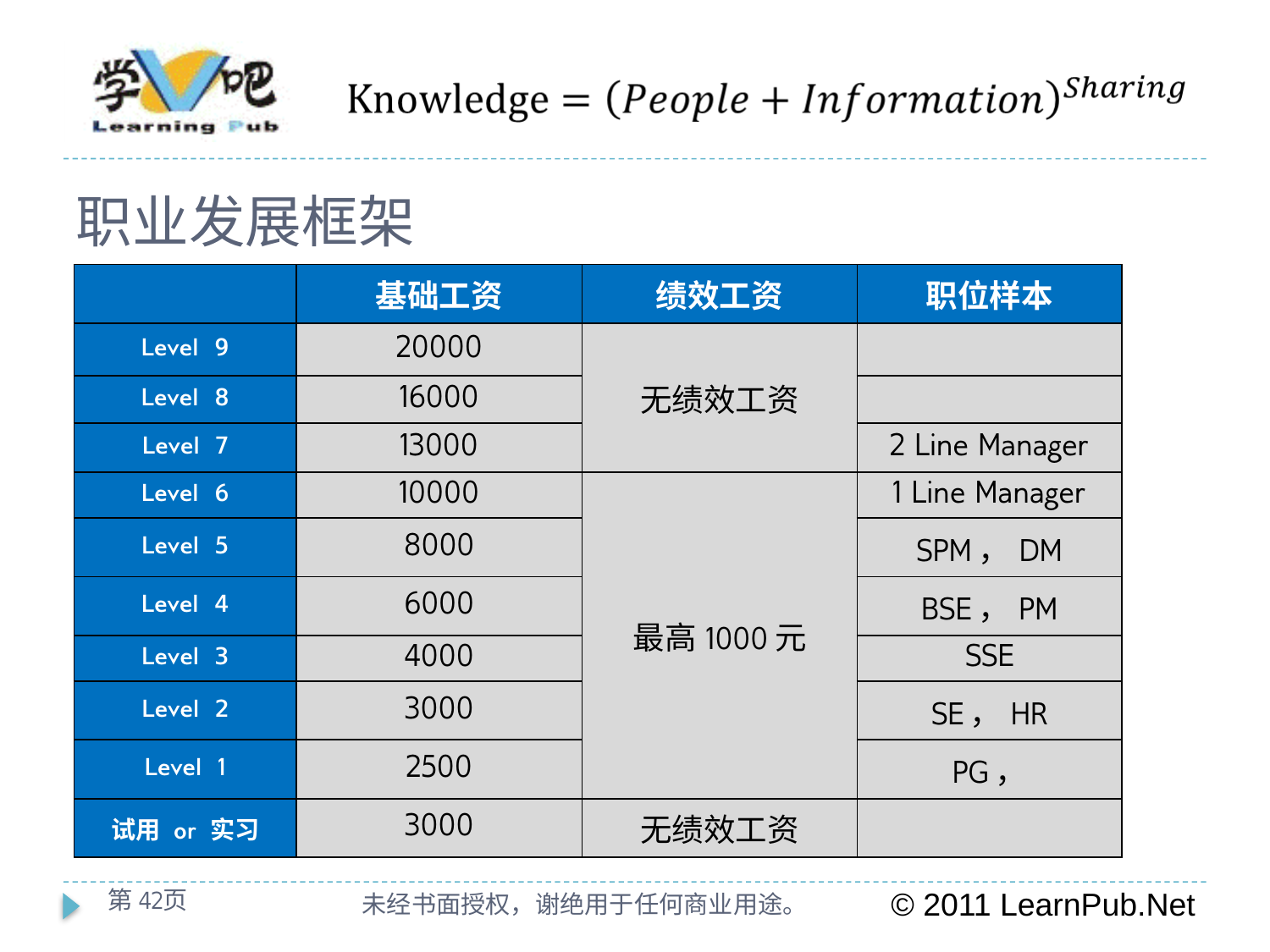

职业发展框架
|  | 基础工资 | 绩效工资 | 职位样本 |
| --- | --- | --- | --- |
| Level 9 | 20000 | 无绩效工资 |  |
| Level 8 | 16000 |  |  |
| Level 7 | 13000 |  | 2 Line Manager |
| Level 6 | 10000 | 最高1000元 | 1 Line Manager |
| Level 5 | 8000 |  | SPM，DM |
| Level 4 | 6000 |  | BSE，PM |
| Level 3 | 4000 |  | SSE |
| Level 2 | 3000 |  | SE，HR |
| Level 1 | 2500 |  | PG， |
| 试用 or 实习 | 3000 | 无绩效工资 |  |
第42页
未经书面授权，谢绝用于任何商业用途。